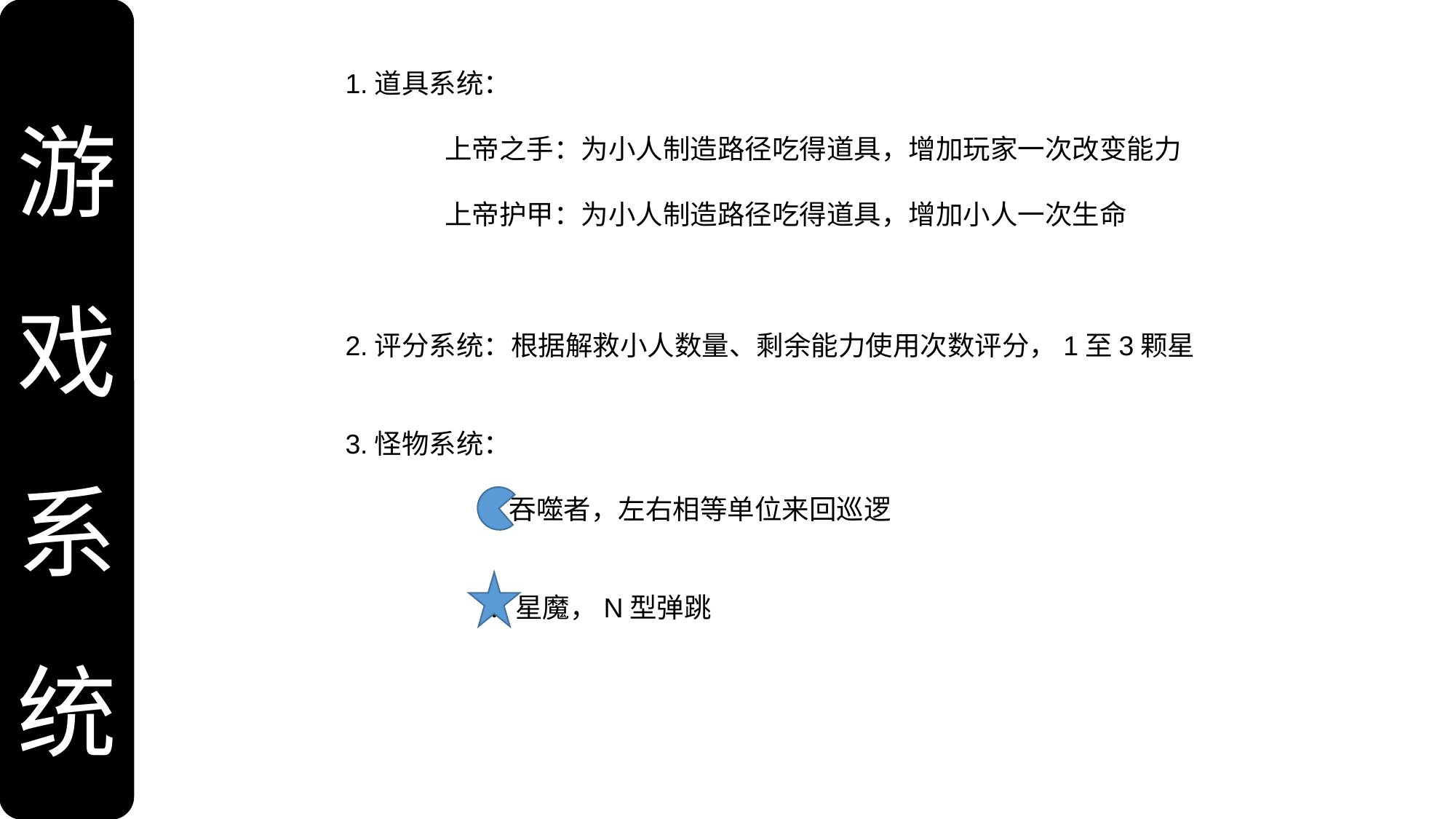

游
戏
系统
1.道具系统：

               上帝之手：为小人制造路径吃得道具，增加玩家一次改变能力

               上帝护甲：为小人制造路径吃得道具，增加小人一次生命

2.评分系统：根据解救小人数量、剩余能力使用次数评分，1至3颗星

3.怪物系统：

                     ：吞噬者，左右相等单位来回巡逻

                      ：星魔，N型弹跳